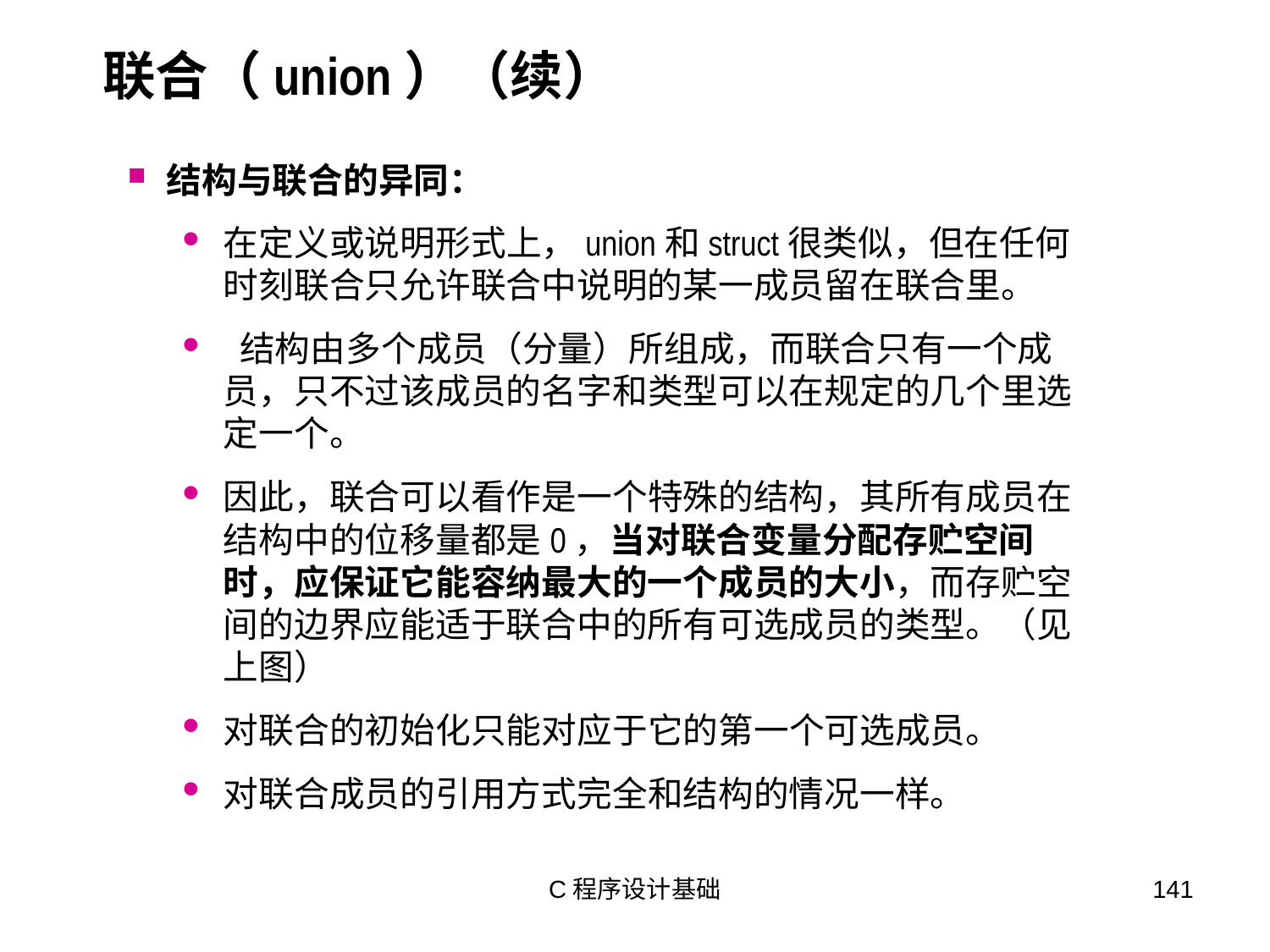

# 联合（union）（续）
结构与联合的异同：
在定义或说明形式上，union和struct很类似，但在任何时刻联合只允许联合中说明的某一成员留在联合里。
 结构由多个成员（分量）所组成，而联合只有一个成员，只不过该成员的名字和类型可以在规定的几个里选定一个。
因此，联合可以看作是一个特殊的结构，其所有成员在结构中的位移量都是0，当对联合变量分配存贮空间时，应保证它能容纳最大的一个成员的大小，而存贮空间的边界应能适于联合中的所有可选成员的类型。（见上图）
对联合的初始化只能对应于它的第一个可选成员。
对联合成员的引用方式完全和结构的情况一样。
C程序设计基础
141